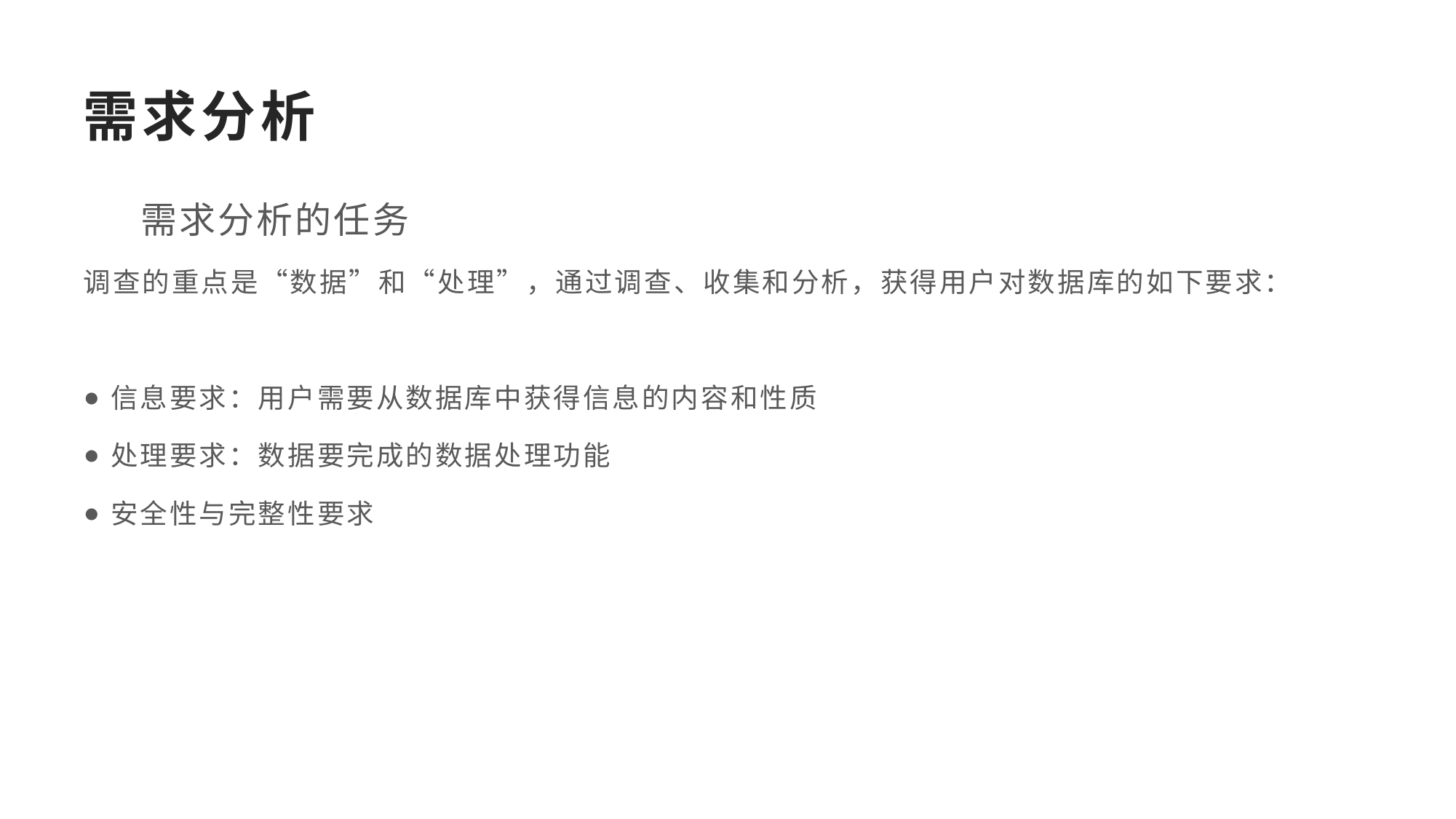

# 需求分析
      需求分析的任务
调查的重点是“数据”和“处理”，通过调查、收集和分析，获得用户对数据库的如下要求：

信息要求：用户需要从数据库中获得信息的内容和性质
处理要求：数据要完成的数据处理功能
安全性与完整性要求